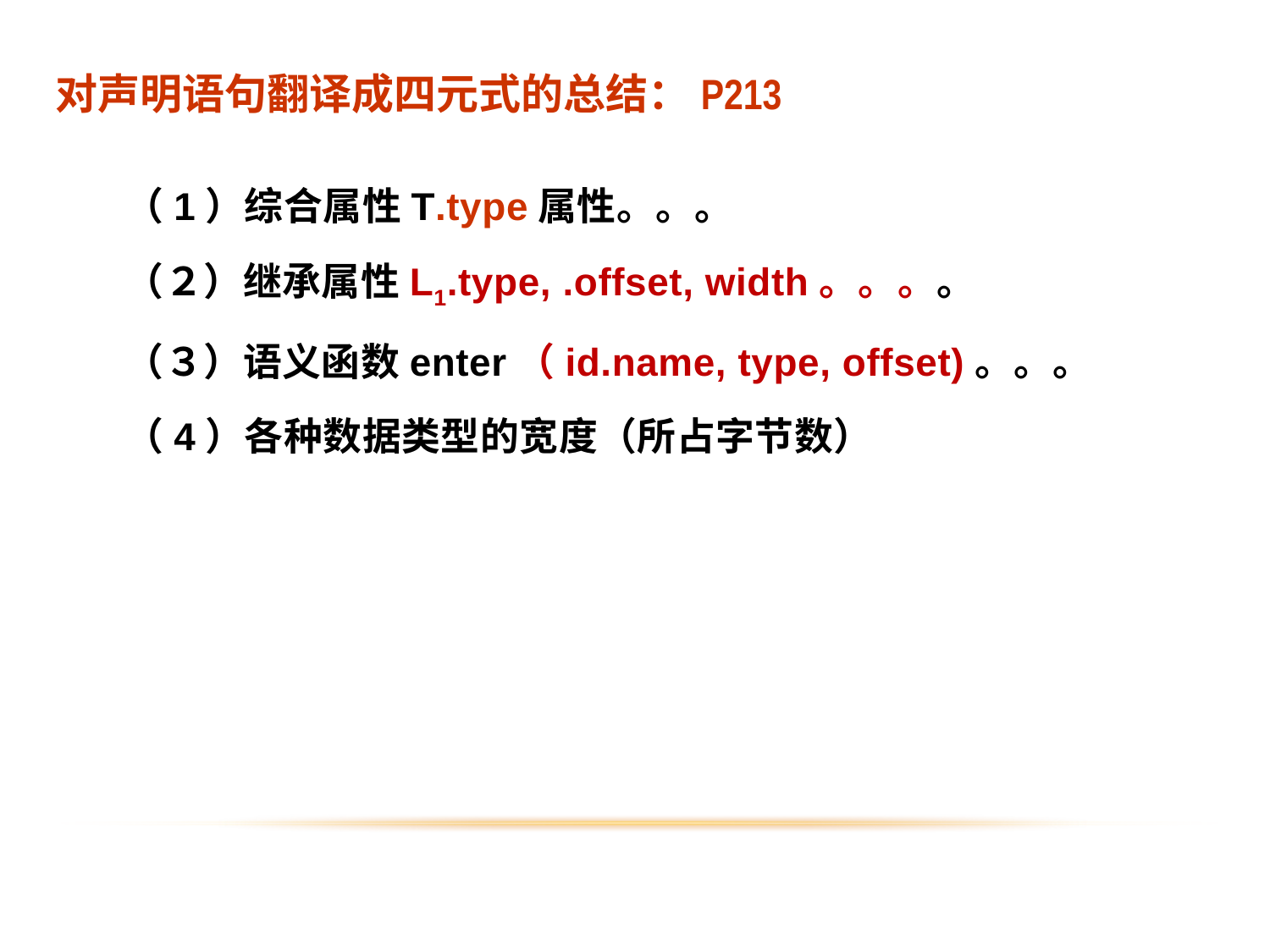

对声明语句翻译成四元式的总结：P213
	（1）综合属性T.type属性。。。
	（２）继承属性L1.type, .offset, width。。。。
	（３）语义函数enter（id.name, type, offset)。。。
	（4）各种数据类型的宽度（所占字节数）